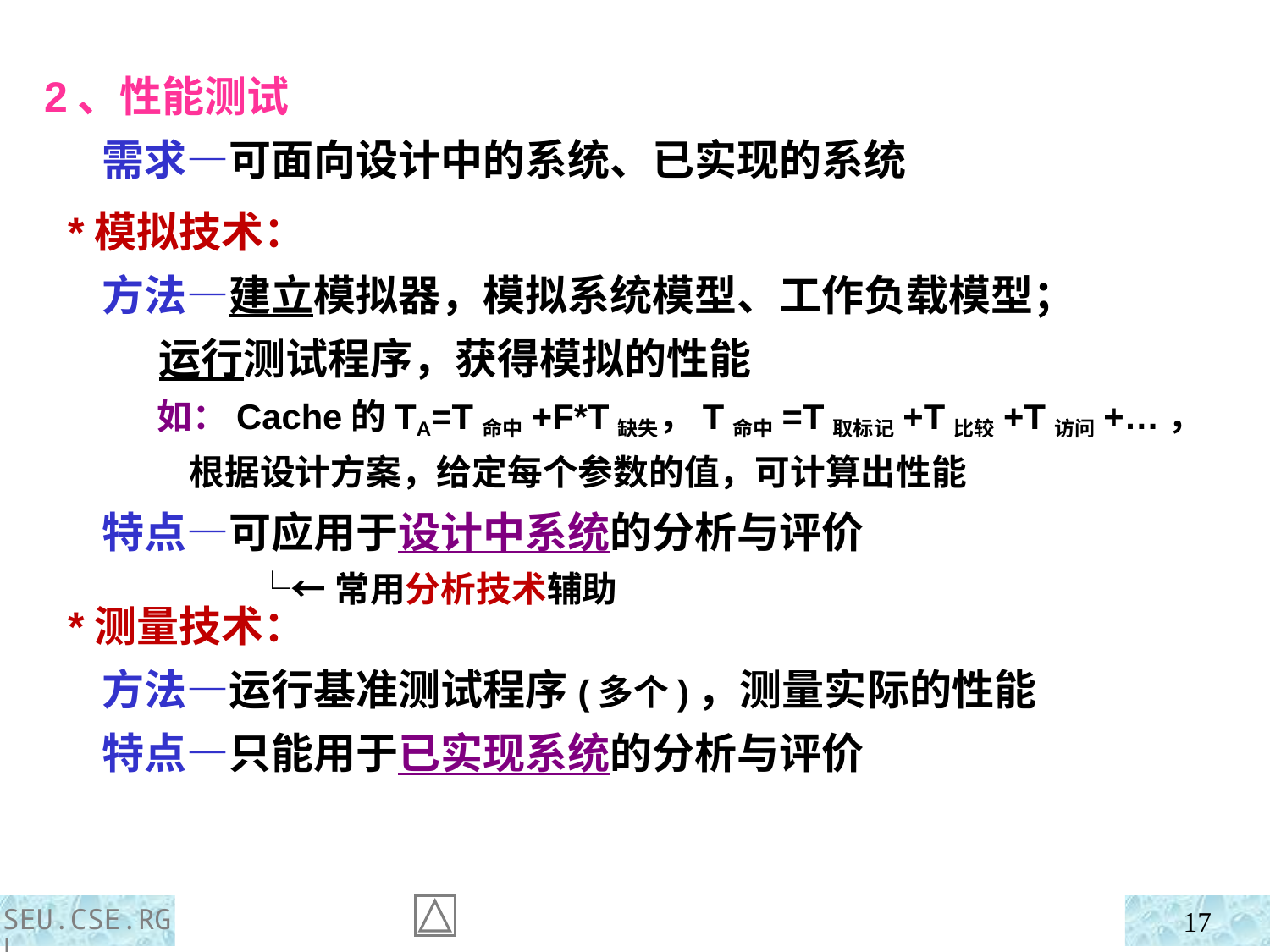

2、性能测试
     需求—可面向设计中的系统、已实现的系统
  *模拟技术：
     方法—建立模拟器，模拟系统模型、工作负载模型；
           运行测试程序，获得模拟的性能
             如：Cache的TA=T命中+F*T缺失，T命中=T取标记+T比较+T访问+…，
                 根据设计方案，给定每个参数的值，可计算出性能
     特点—可应用于设计中系统的分析与评价
                           └←常用分析技术辅助
  *测量技术：
     方法—运行基准测试程序(多个)，测量实际的性能
     特点—只能用于已实现系统的分析与评价
SEU.CSE.RGL
17